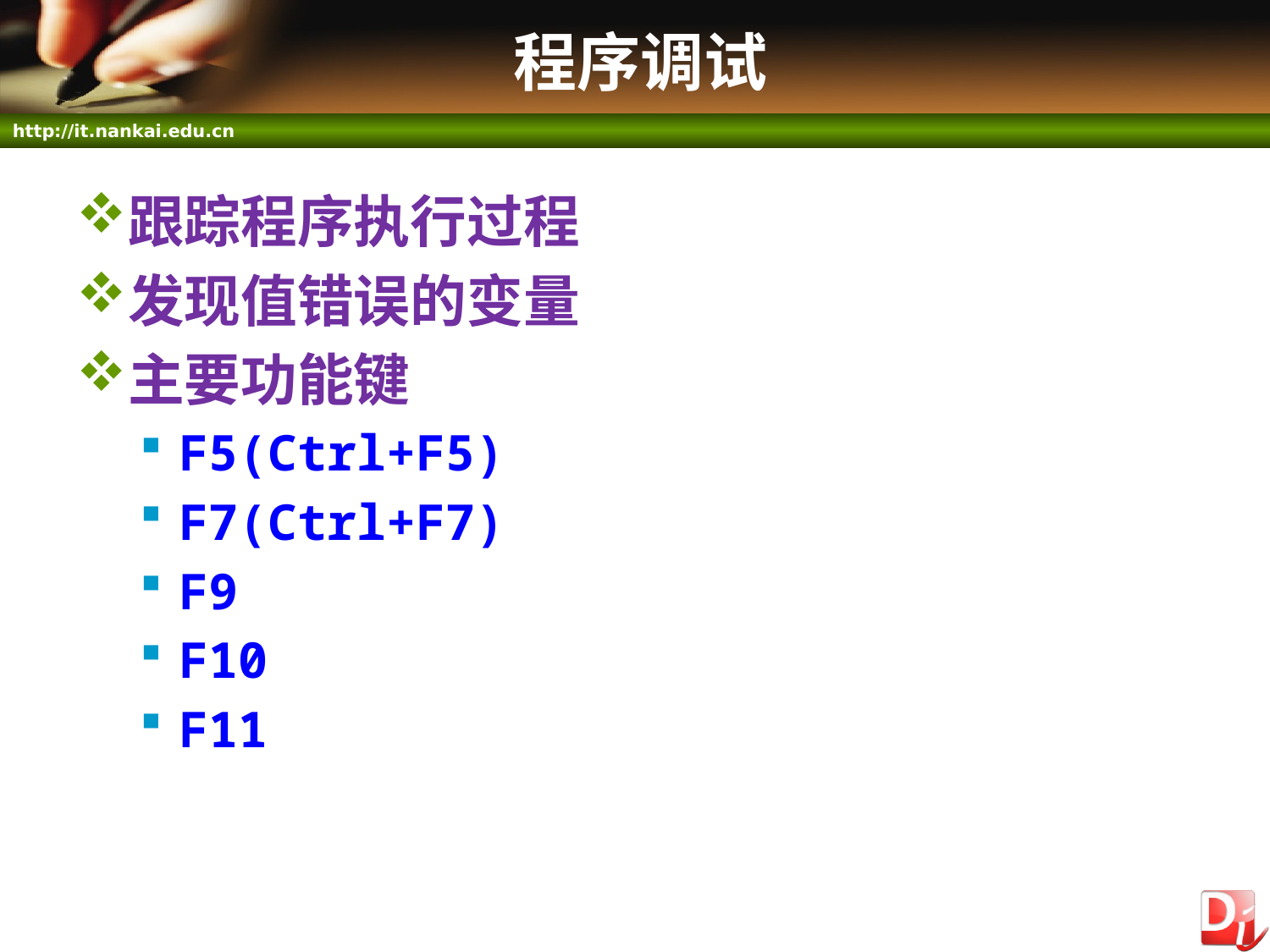

# 程序调试
跟踪程序执行过程
发现值错误的变量
主要功能键
F5(Ctrl+F5)
F7(Ctrl+F7)
F9
F10
F11